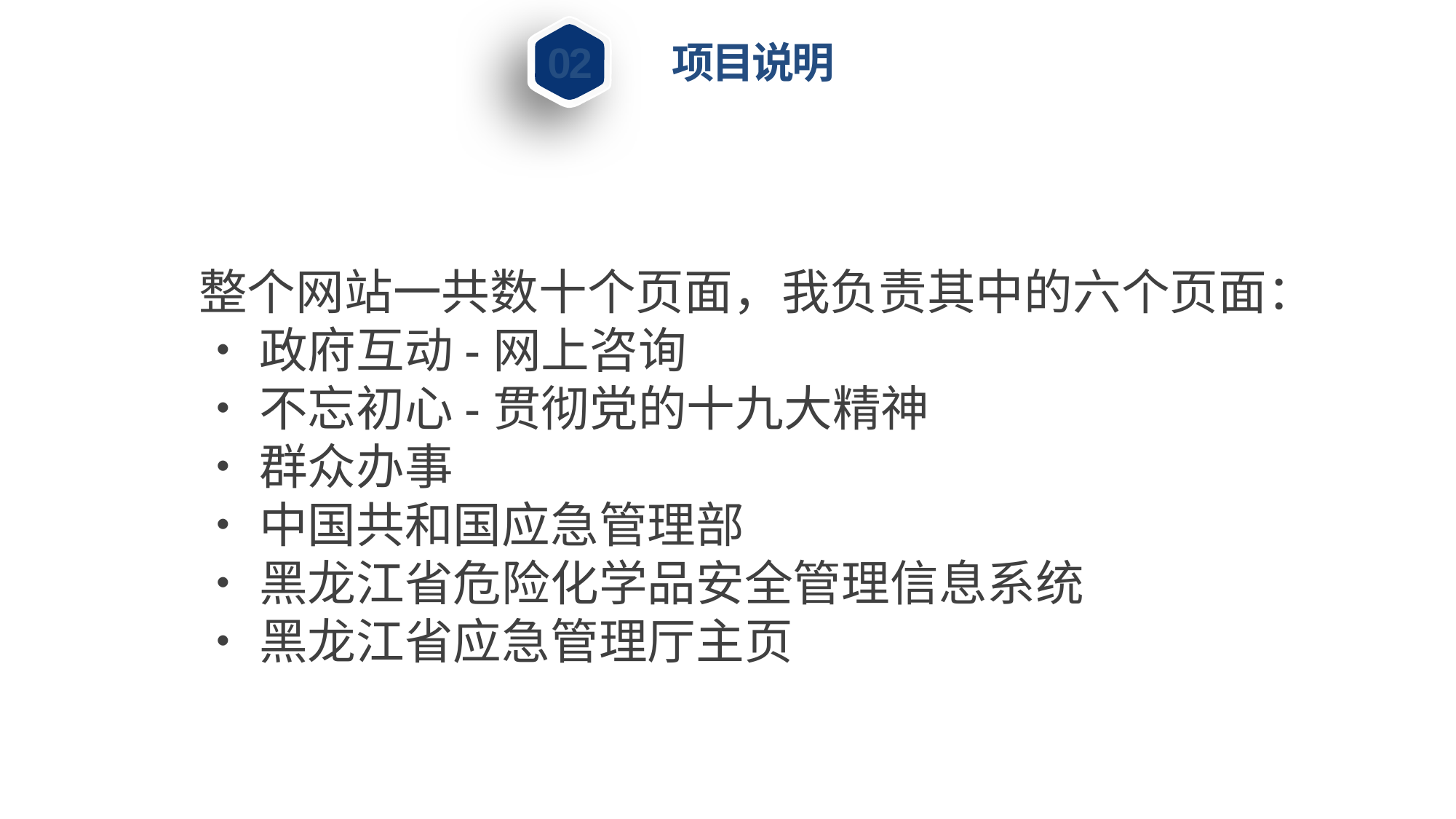

02       项目说明
整个网站一共数十个页面，我负责其中的六个页面：
•政府互动-网上咨询
•不忘初心-贯彻党的十九大精神
•群众办事
•中国共和国应急管理部
•黑龙江省危险化学品安全管理信息系统
•黑龙江省应急管理厅主页